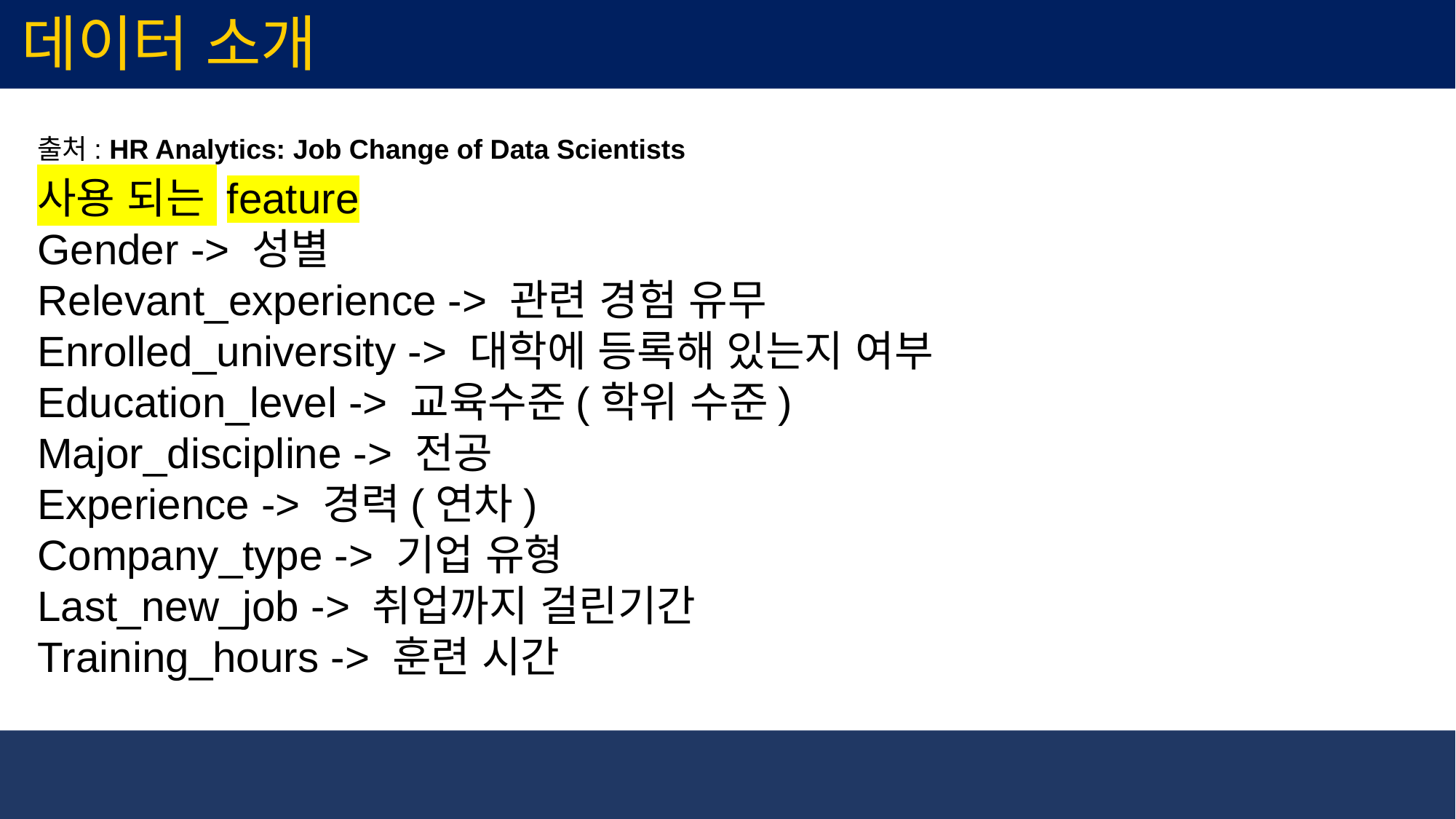

데이터 소개
출처: HR Analytics: Job Change of Data Scientists

사용 되는 feature
Gender -> 성별
Relevant_experience -> 관련 경험 유무
Enrolled_university -> 대학에 등록해 있는지 여부
Education_level -> 교육수준(학위 수준)
Major_discipline -> 전공
Experience -> 경력(연차)
Company_type -> 기업 유형
Last_new_job -> 취업까지 걸린기간
Training_hours -> 훈련 시간